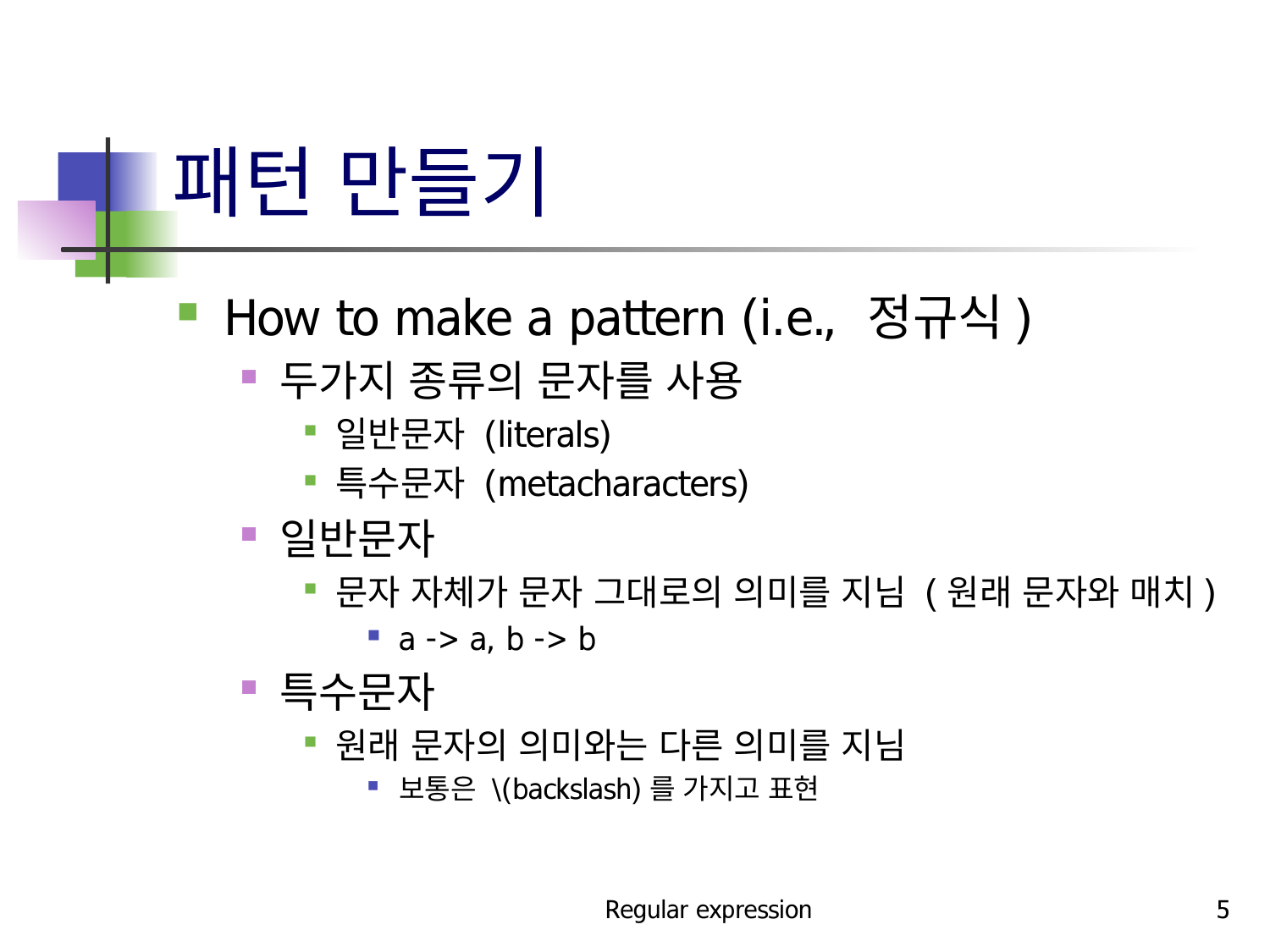

# 패턴 만들기
How to make a pattern (i.e., 정규식)
두가지 종류의 문자를 사용
일반문자 (literals)
특수문자 (metacharacters)
일반문자
문자 자체가 문자 그대로의 의미를 지님 (원래 문자와 매치)
a -> a, b -> b
특수문자
원래 문자의 의미와는 다른 의미를 지님
보통은 \(backslash)를 가지고 표현
Regular expression
5